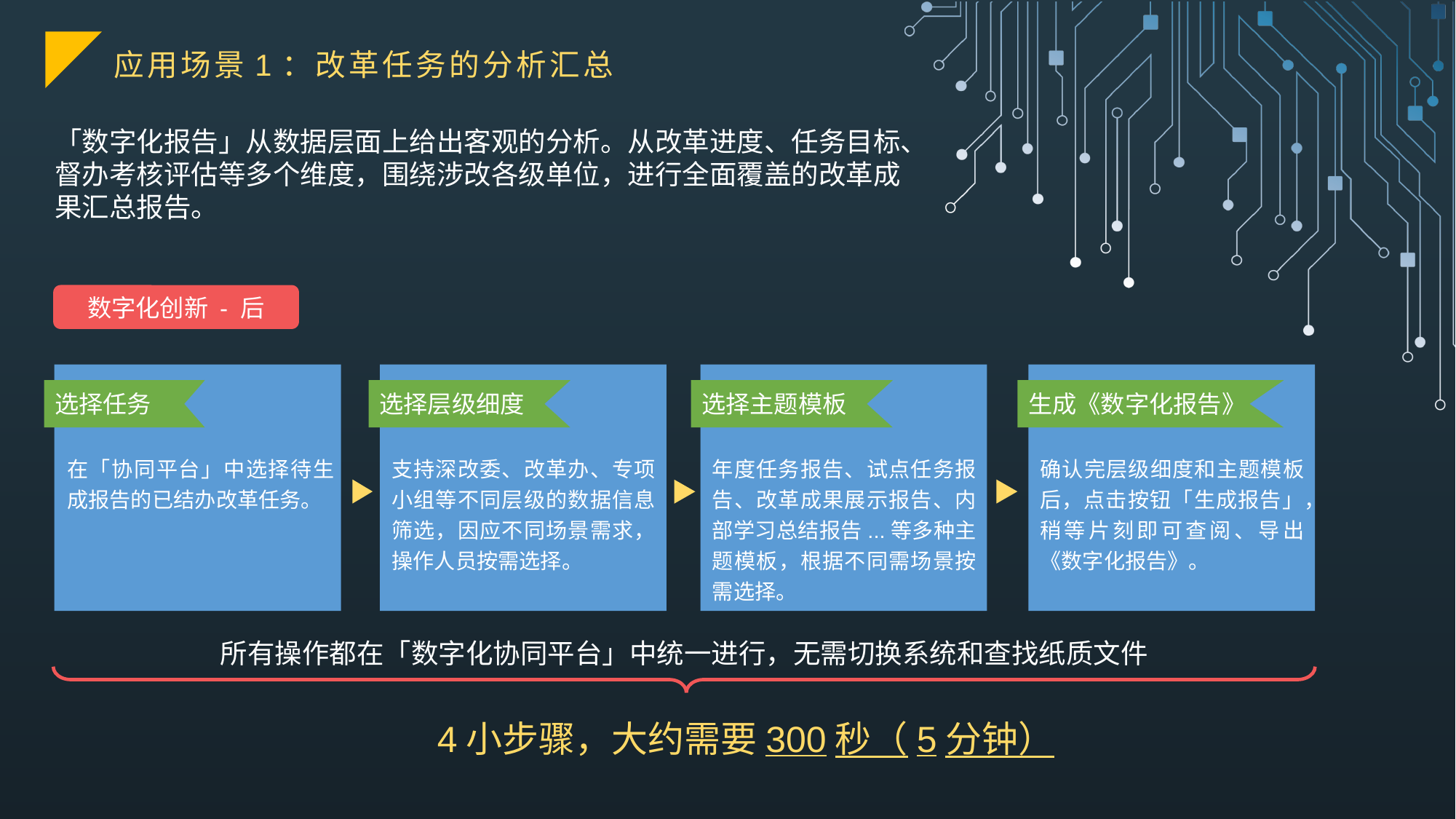

# 应用场景1：改革任务的分析汇总

「数字化报告」从数据层面上给出客观的分析。从改革进度、任务目标、督办考核评估等多个维度，围绕涉改各级单位，进行全面覆盖的改革成果汇总报告。
数字化创新 - 后

选择任务
选择层级细度
选择主题模板
生成《数字化报告》
在「协同平台」中选择待生成报告的已结办改革任务。
支持深改委、改革办、专项小组等不同层级的数据信息筛选，因应不同场景需求，操作人员按需选择。
年度任务报告、试点任务报告、改革成果展示报告、内部学习总结报告...等多种主题模板，根据不同需场景按需选择。
确认完层级细度和主题模板后，点击按钮「生成报告」，稍等片刻即可查阅、导出《数字化报告》。

所有操作都在「数字化协同平台」中统一进行，无需切换系统和查找纸质文件
4小步骤，大约需要300秒（5分钟）